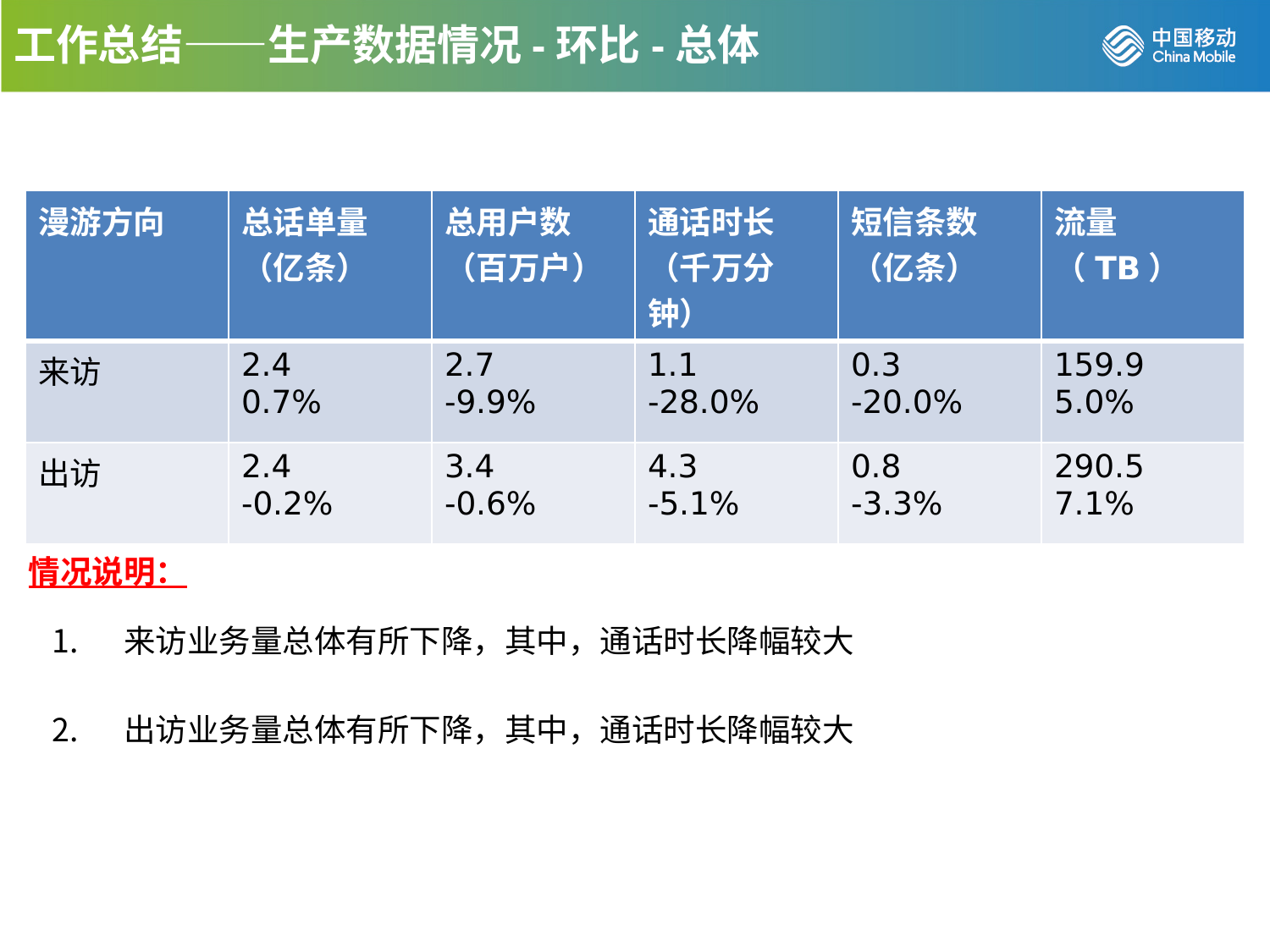

| 漫游方向 | 总话单量（亿条） | 总用户数（百万户） | 通话时长（千万分钟） | 短信条数（亿条） | 流量（TB） |
| --- | --- | --- | --- | --- | --- |
| 来访 | 2.4 0.7% | 2.7 -9.9% | 1.1 -28.0% | 0.3 -20.0% | 159.9 5.0% |
| 出访 | 2.4 -0.2% | 3.4 -0.6% | 4.3 -5.1% | 0.8 -3.3% | 290.5 7.1% |
来访业务量总体有所下降，其中，通话时长降幅较大
出访业务量总体有所下降，其中，通话时长降幅较大